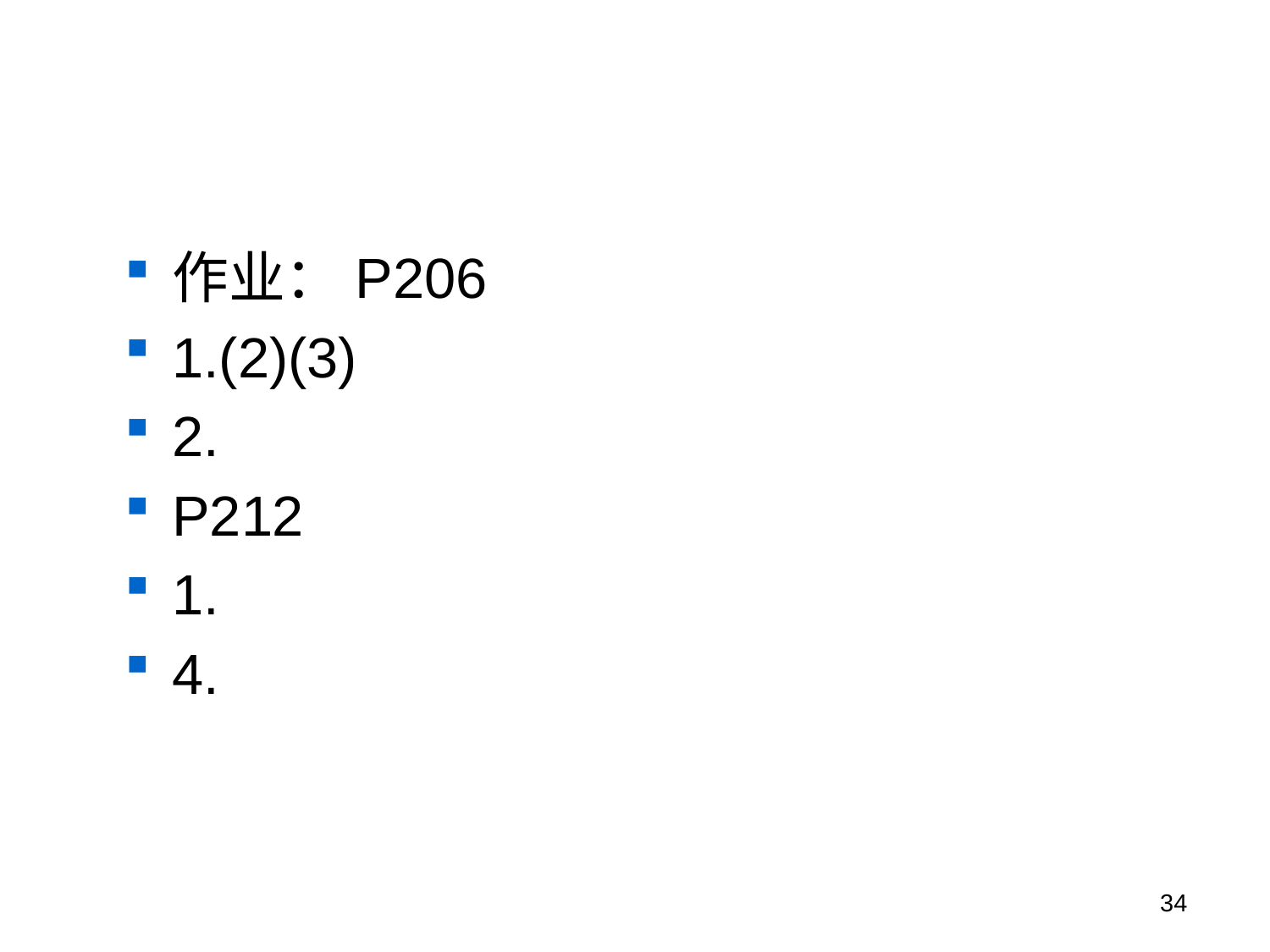

#
作业：P206
1.(2)(3)
2.
P212
1.
4.
34